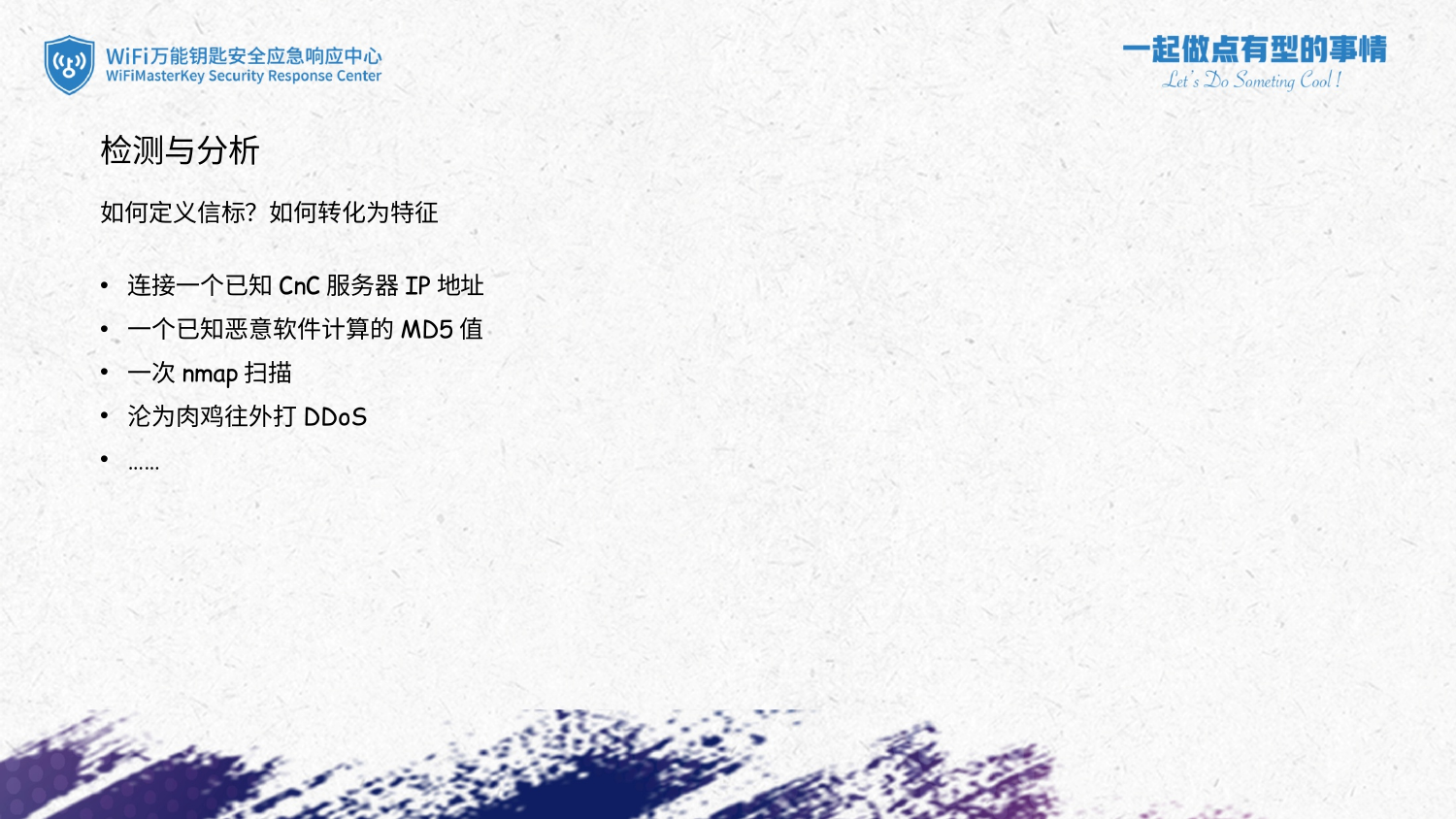

检测与分析

如何定义信标？如何转化为特征

连接一个已知CnC服务器IP地址
一个已知恶意软件计算的MD5值
一次nmap扫描
沦为肉鸡往外打DDoS
……